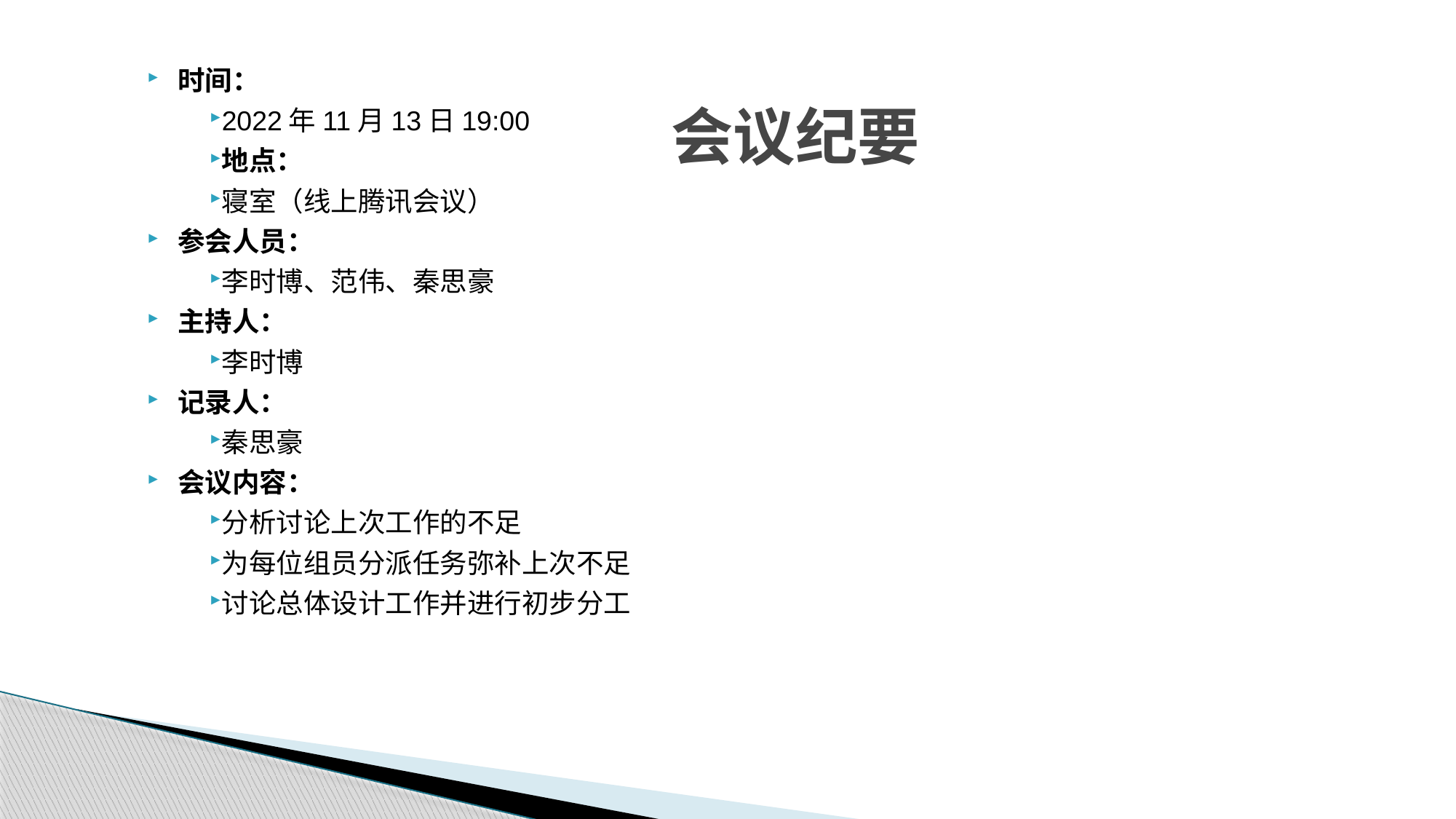

时间：
2022年11月13日19:00
地点：
寝室（线上腾讯会议）
参会人员：
李时博、范伟、秦思豪
主持人：
李时博
记录人：
秦思豪
会议内容：
分析讨论上次工作的不足
为每位组员分派任务弥补上次不足
讨论总体设计工作并进行初步分工
# 会议纪要